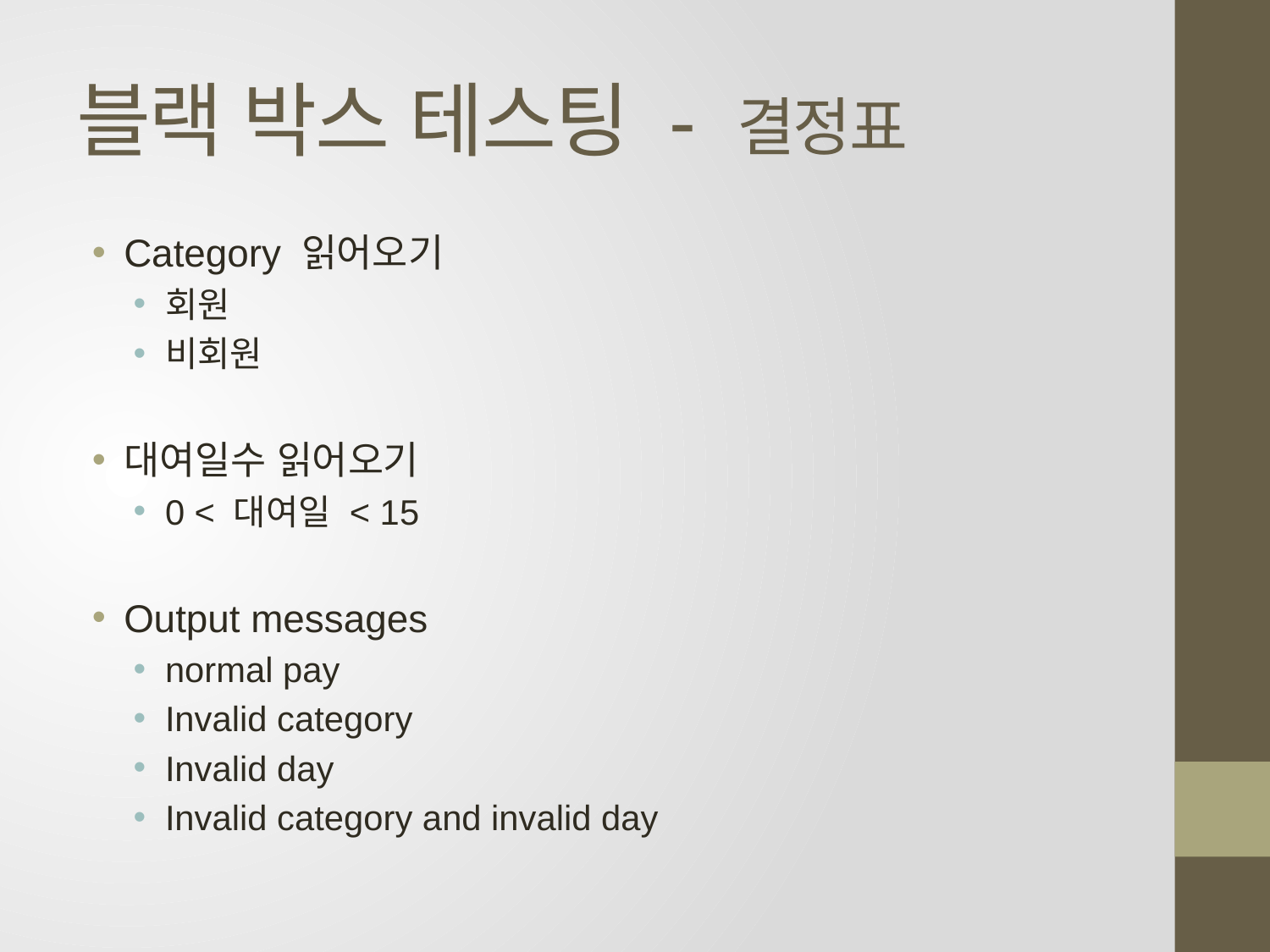

# 블랙 박스 테스팅 - 결정표
Category 읽어오기
회원
비회원

대여일수 읽어오기
0 < 대여일 < 15

Output messages
normal pay
Invalid category
Invalid day
Invalid category and invalid day